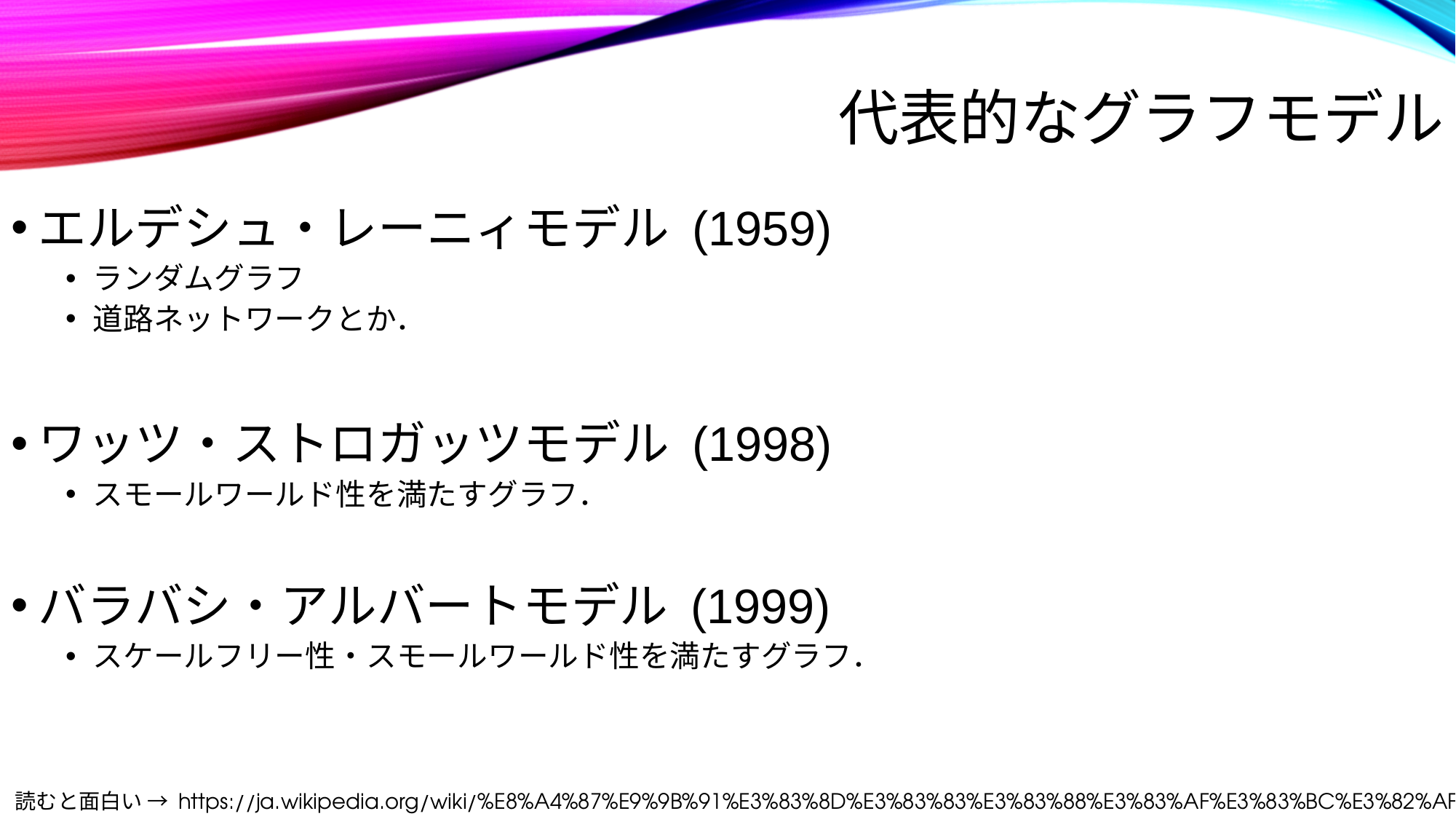

# 代表的なグラフモデル
エルデシュ・レーニィモデル (1959)
ランダムグラフ
道路ネットワークとか．

ワッツ・ストロガッツモデル (1998)
スモールワールド性を満たすグラフ．

バラバシ・アルバートモデル (1999)
スケールフリー性・スモールワールド性を満たすグラフ．
読むと面白い → https://ja.wikipedia.org/wiki/%E8%A4%87%E9%9B%91%E3%83%8D%E3%83%83%E3%83%88%E3%83%AF%E3%83%BC%E3%82%AF